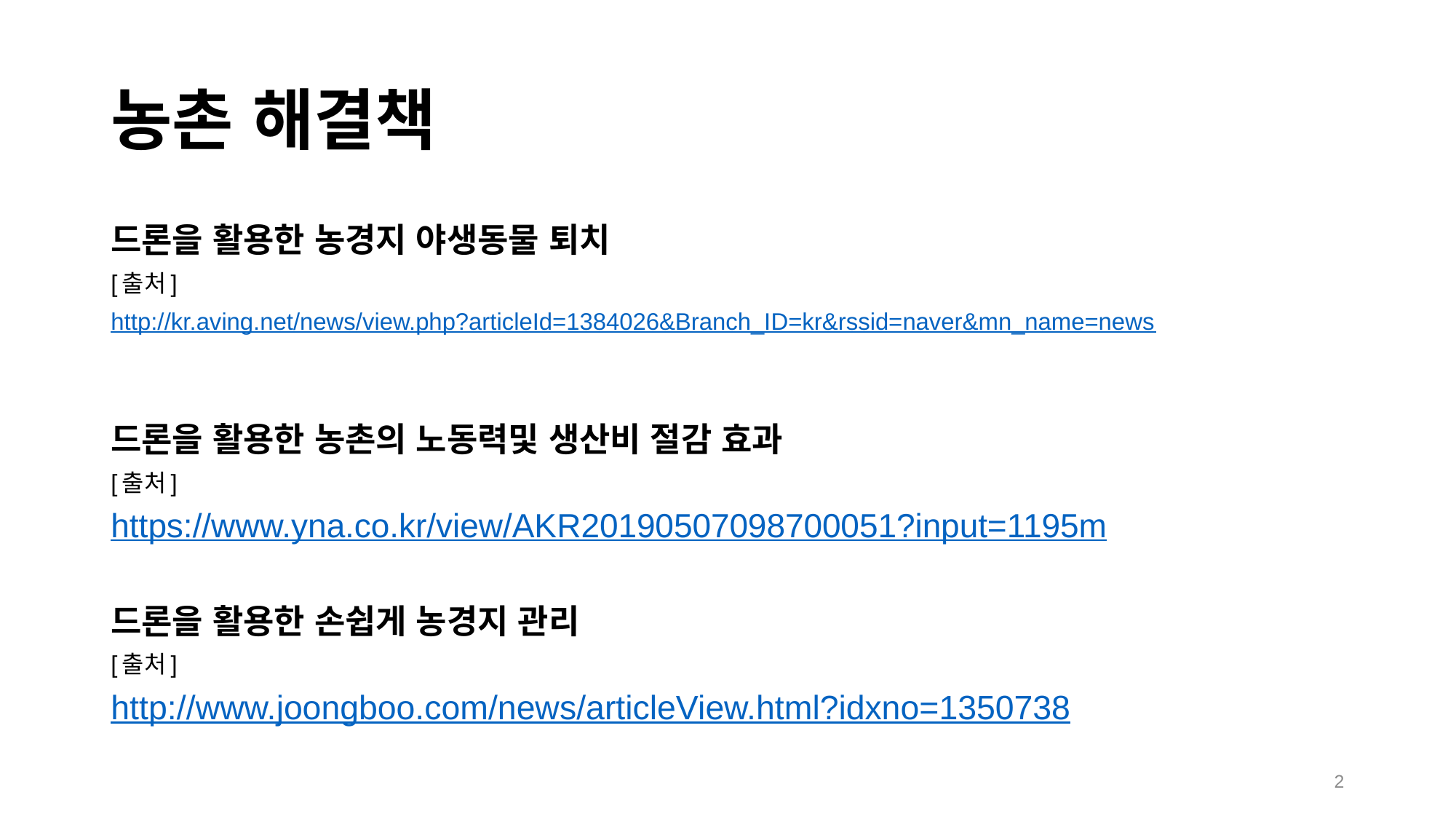

# 농촌 해결책
드론을 활용한 농경지 야생동물 퇴치
[출처]
http://kr.aving.net/news/view.php?articleId=1384026&Branch_ID=kr&rssid=naver&mn_name=news

드론을 활용한 농촌의 노동력및 생산비 절감 효과
[출처]
https://www.yna.co.kr/view/AKR20190507098700051?input=1195m

드론을 활용한 손쉽게 농경지 관리
[출처]
http://www.joongboo.com/news/articleView.html?idxno=1350738

2